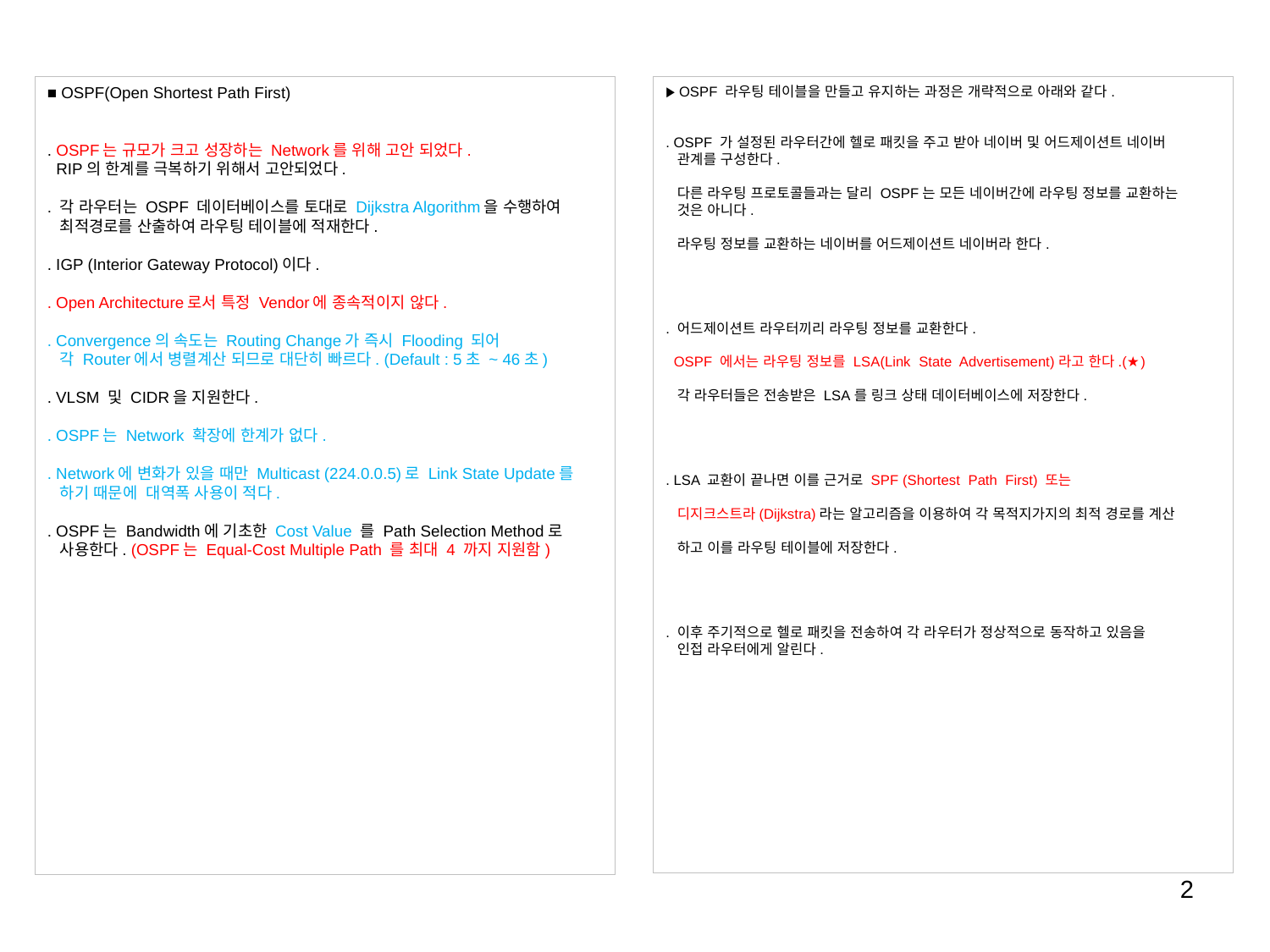

■ OSPF(Open Shortest Path First)

. OSPF는 규모가 크고 성장하는 Network를 위해 고안 되었다.
  RIP의 한계를 극복하기 위해서 고안되었다.

. 각 라우터는 OSPF 데이터베이스를 토대로 Dijkstra Algorithm을 수행하여
  최적경로를 산출하여 라우팅 테이블에 적재한다.

. IGP (Interior Gateway Protocol)이다.

. Open Architecture로서 특정 Vendor에 종속적이지 않다.

. Convergence의 속도는 Routing Change가 즉시 Flooding 되어
  각 Router에서 병렬계산 되므로 대단히 빠르다. (Default : 5초 ~ 46초)

. VLSM 및 CIDR을 지원한다.

. OSPF는 Network 확장에 한계가 없다.

. Network에 변화가 있을 때만 Multicast (224.0.0.5)로 Link State Update를
  하기 때문에  대역폭 사용이 적다.

. OSPF는 Bandwidth에 기초한 Cost Value 를 Path Selection Method로
  사용한다. (OSPF는 Equal-Cost Multiple Path 를 최대 4 까지 지원함)

▶ OSPF 라우팅 테이블을 만들고 유지하는 과정은 개략적으로 아래와 같다.

. OSPF 가 설정된 라우터간에 헬로 패킷을 주고 받아 네이버 및 어드제이션트 네이버
  관계를 구성한다.

  다른 라우팅 프로토콜들과는 달리 OSPF는 모든 네이버간에 라우팅 정보를 교환하는
  것은 아니다.

  라우팅 정보를 교환하는 네이버를 어드제이션트 네이버라 한다.

. 어드제이션트 라우터끼리 라우팅 정보를 교환한다.

  OSPF 에서는 라우팅 정보를 LSA(Link  State  Advertisement)라고 한다.(★)

  각 라우터들은 전송받은 LSA를 링크 상태 데이터베이스에 저장한다.

. LSA 교환이 끝나면 이를 근거로 SPF (Shortest  Path  First) 또는

  디지크스트라(Dijkstra)라는 알고리즘을 이용하여 각 목적지가지의 최적 경로를 계산

  하고 이를 라우팅 테이블에 저장한다.

. 이후 주기적으로 헬로 패킷을 전송하여 각 라우터가 정상적으로 동작하고 있음을
  인접 라우터에게 알린다.

2